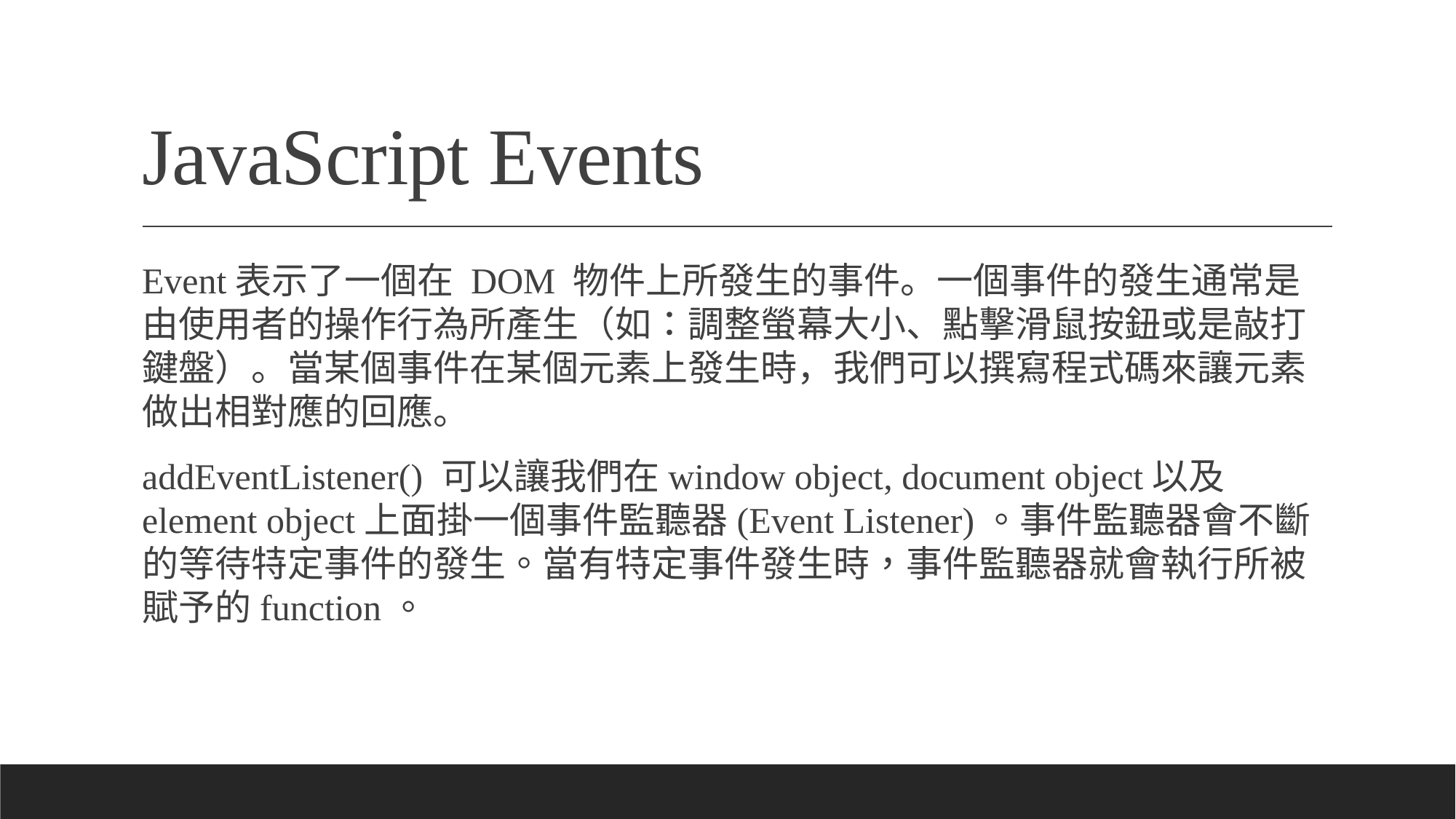

# JavaScript Events
Event表示了一個在 DOM 物件上所發生的事件。一個事件的發生通常是由使用者的操作行為所產生（如：調整螢幕大小、點擊滑鼠按鈕或是敲打鍵盤）。當某個事件在某個元素上發生時，我們可以撰寫程式碼來讓元素做出相對應的回應。
addEventListener() 可以讓我們在window object, document object以及element object上面掛一個事件監聽器(Event Listener)。事件監聽器會不斷的等待特定事件的發生。當有特定事件發生時，事件監聽器就會執行所被賦予的function。